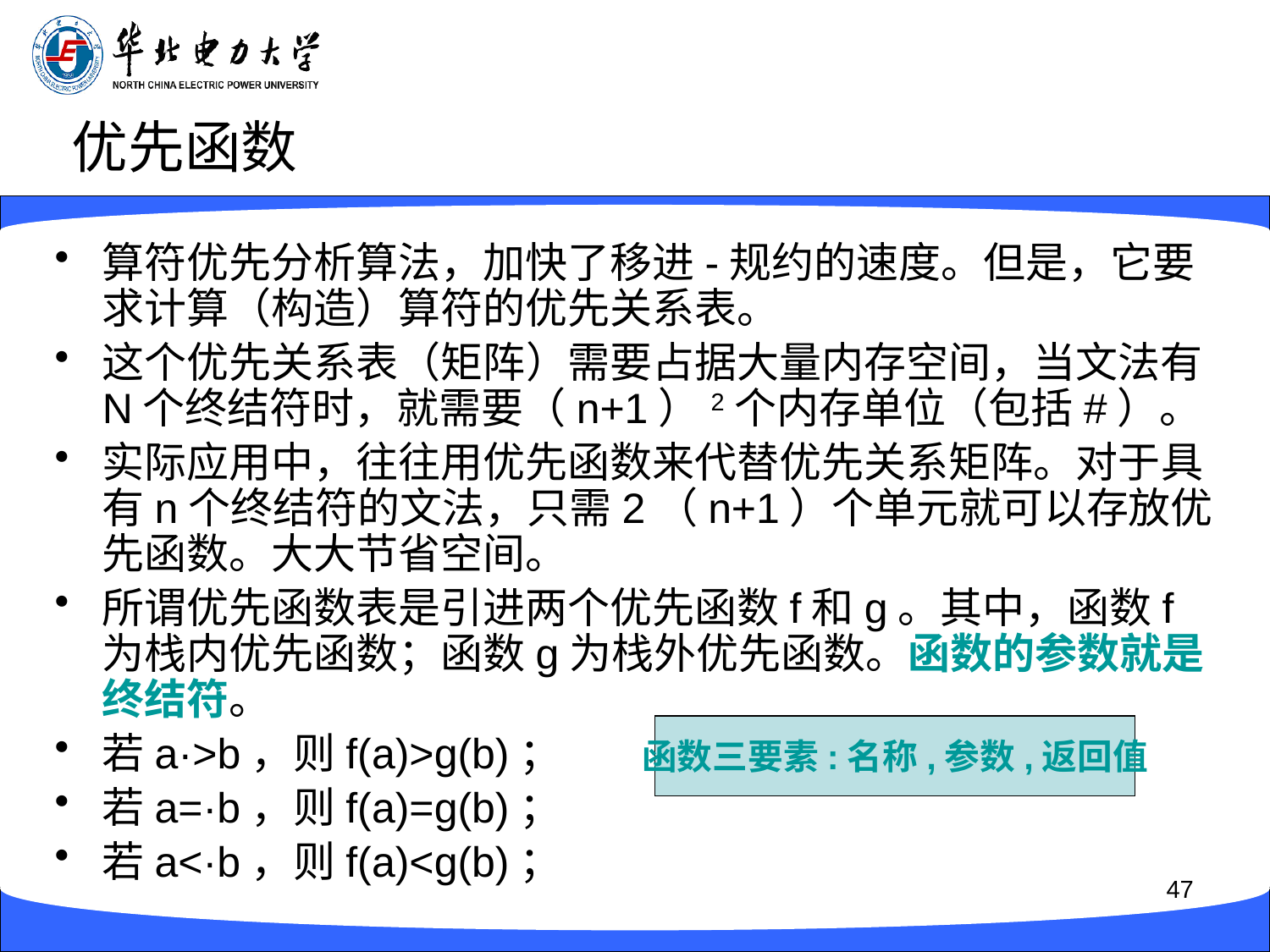

# 优先函数
算符优先分析算法，加快了移进-规约的速度。但是，它要求计算（构造）算符的优先关系表。
这个优先关系表（矩阵）需要占据大量内存空间，当文法有N个终结符时，就需要（n+1）2个内存单位（包括#）。
实际应用中，往往用优先函数来代替优先关系矩阵。对于具有n个终结符的文法，只需2（n+1）个单元就可以存放优先函数。大大节省空间。
所谓优先函数表是引进两个优先函数f和g。其中，函数f为栈内优先函数；函数g为栈外优先函数。函数的参数就是终结符。
若a·>b，则f(a)>g(b)；
若a=·b，则f(a)=g(b)；
若a<·b，则f(a)<g(b)；
函数三要素:名称,参数,返回值
47